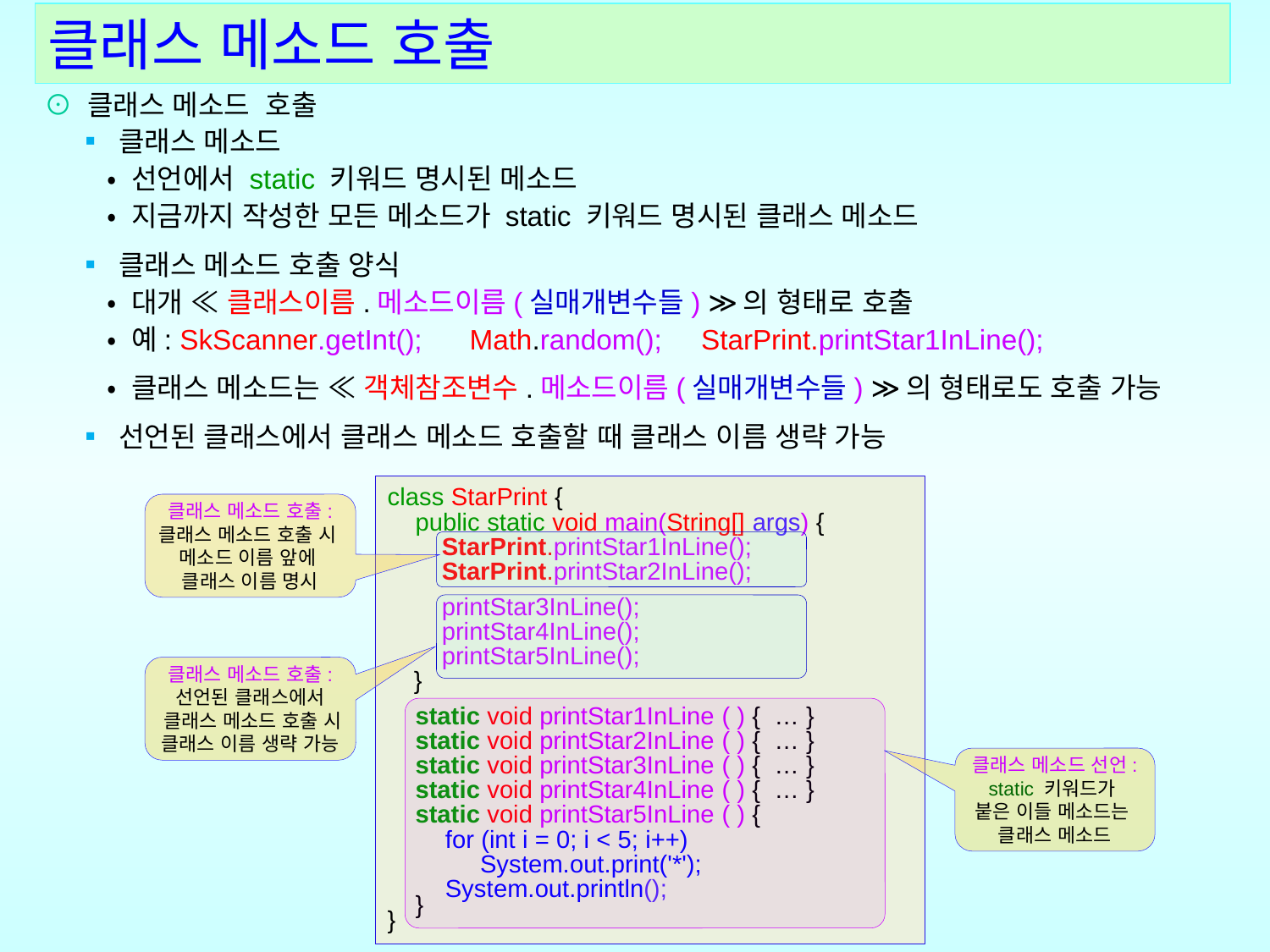

클래스 메소드 호출
⊙ 클래스 메소드  호출
    ▪ 클래스 메소드
        • 선언에서 static 키워드 명시된 메소드
        • 지금까지 작성한 모든 메소드가 static 키워드 명시된 클래스 메소드

    ▪ 클래스 메소드 호출 양식
        • 대개 ≪ 클래스이름.메소드이름(실매개변수들) ≫의 형태로 호출
        • 예: SkScanner.getInt();      Math.random();     StarPrint.printStar1InLine();

        • 클래스 메소드는 ≪ 객체참조변수.메소드이름(실매개변수들) ≫의 형태로도 호출 가능

    ▪ 선언된 클래스에서 클래스 메소드 호출할 때 클래스 이름 생략 가능
class StarPrint {
    public static void main(String[] args) {
      StarPrint.printStar1InLine();
      StarPrint.printStar2InLine();
      printStar3InLine();
      printStar4InLine();
      printStar5InLine();
  }
    static void printStar1InLine ( ) {  … }
    static void printStar2InLine ( ) {  … }
    static void printStar3InLine ( ) {  … }
    static void printStar4InLine ( ) {  … }
    static void printStar5InLine ( ) {
       for (int i = 0; i < 5; i++)
            System.out.print('*');
       System.out.println();
    }
}
클래스 메소드 호출:
클래스 메소드 호출 시
메소드 이름 앞에
클래스 이름 명시

클래스 메소드 호출:
선언된 클래스에서
 클래스 메소드 호출 시
클래스 이름 생략 가능

클래스 메소드 선언:
static 키워드가
붙은 이들 메소드는
클래스 메소드